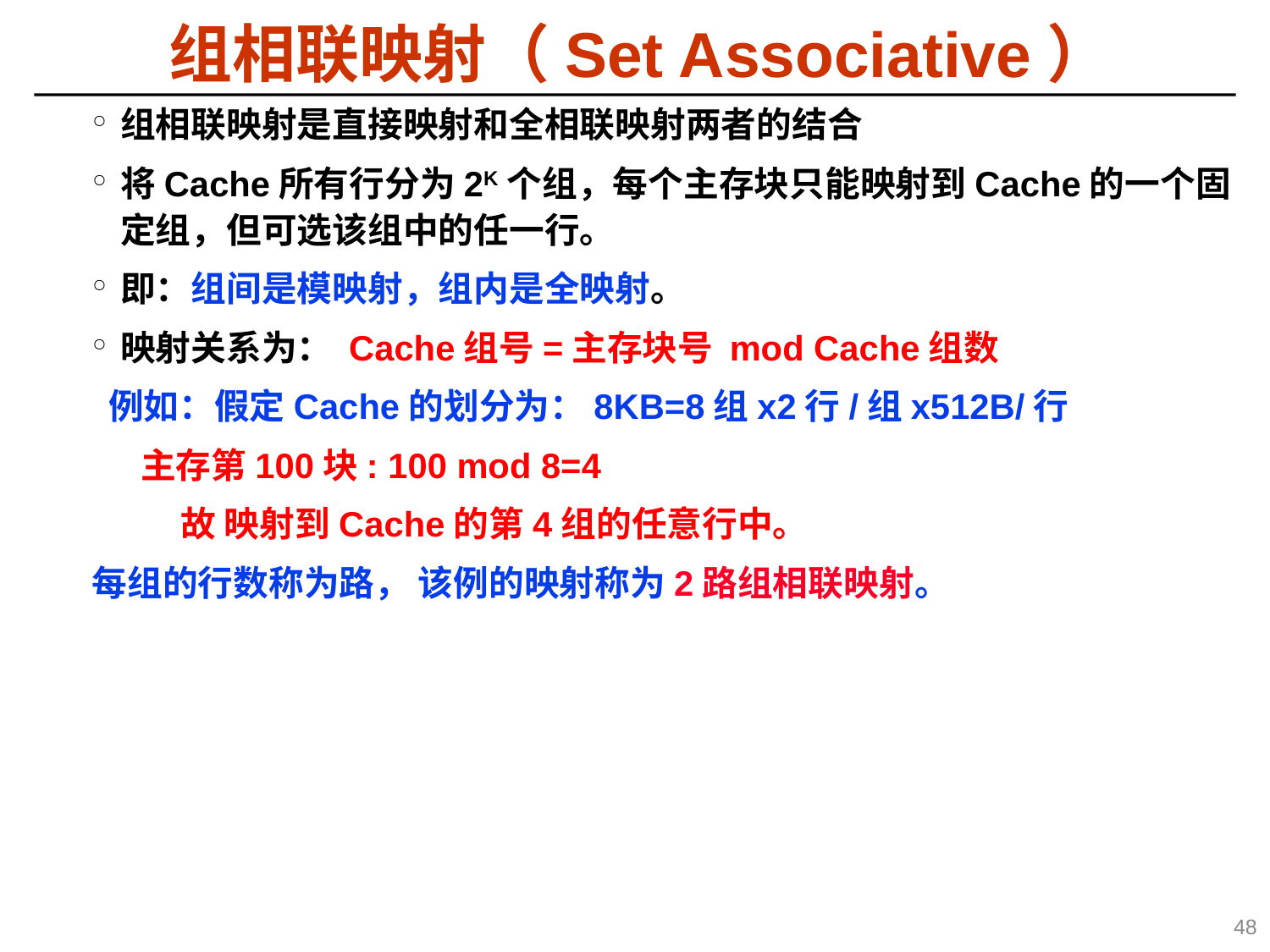

组相联映射（Set Associative）
组相联映射是直接映射和全相联映射两者的结合
将Cache所有行分为2K个组，每个主存块只能映射到Cache的一个固定组，但可选该组中的任一行。
即：组间是模映射，组内是全映射。
映射关系为： Cache组号=主存块号 mod Cache组数
 例如：假定Cache的划分为：8KB=8组x2行/组x512B/行
     主存第100块: 100 mod 8=4
          故 映射到Cache的第4组的任意行中。
每组的行数称为路， 该例的映射称为2路组相联映射。
48